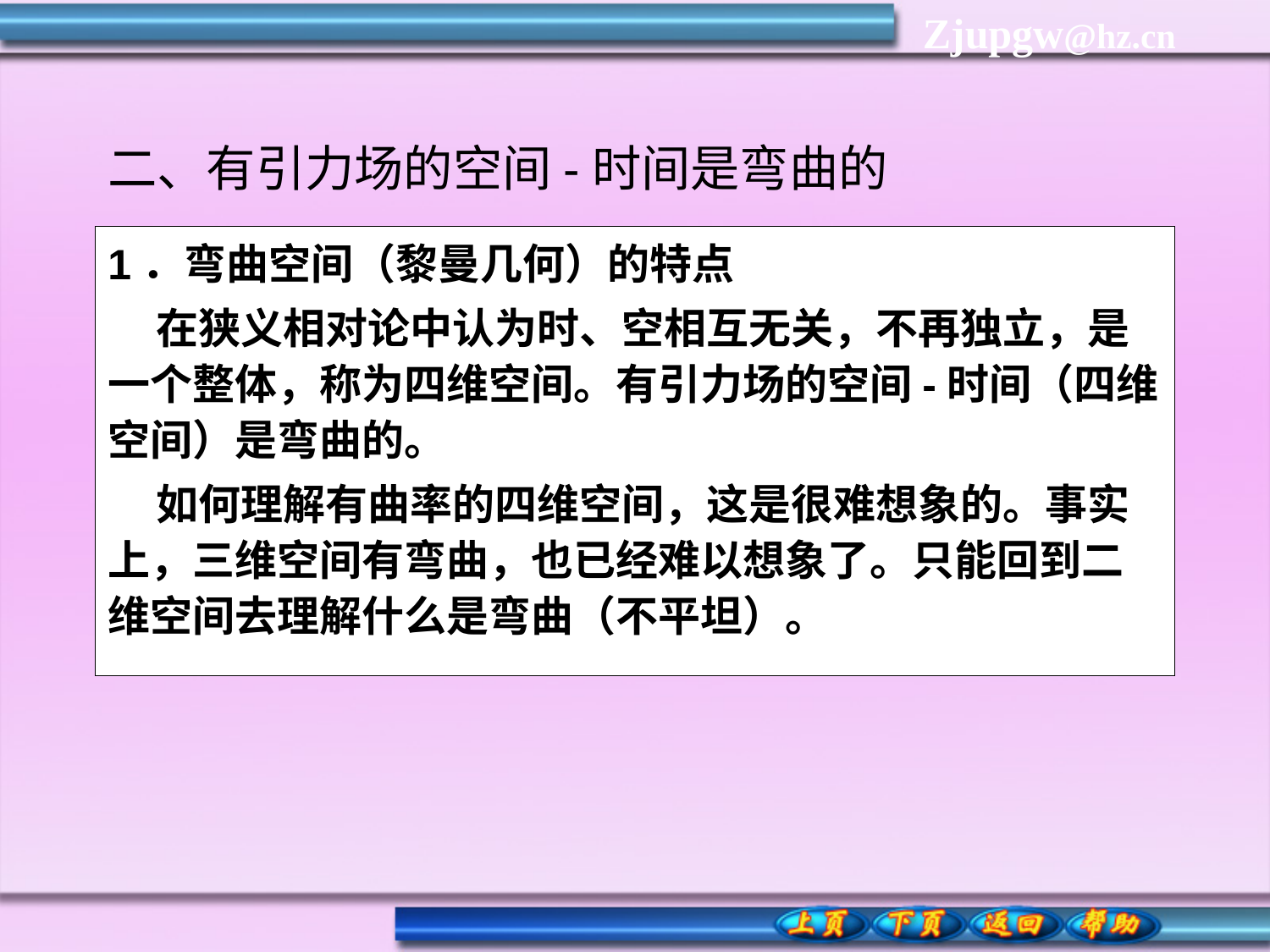

# 二、有引力场的空间-时间是弯曲的
1．弯曲空间（黎曼几何）的特点
    在狭义相对论中认为时、空相互无关，不再独立，是一个整体，称为四维空间。有引力场的空间-时间（四维空间）是弯曲的。
    如何理解有曲率的四维空间，这是很难想象的。事实上，三维空间有弯曲，也已经难以想象了。只能回到二维空间去理解什么是弯曲（不平坦）。